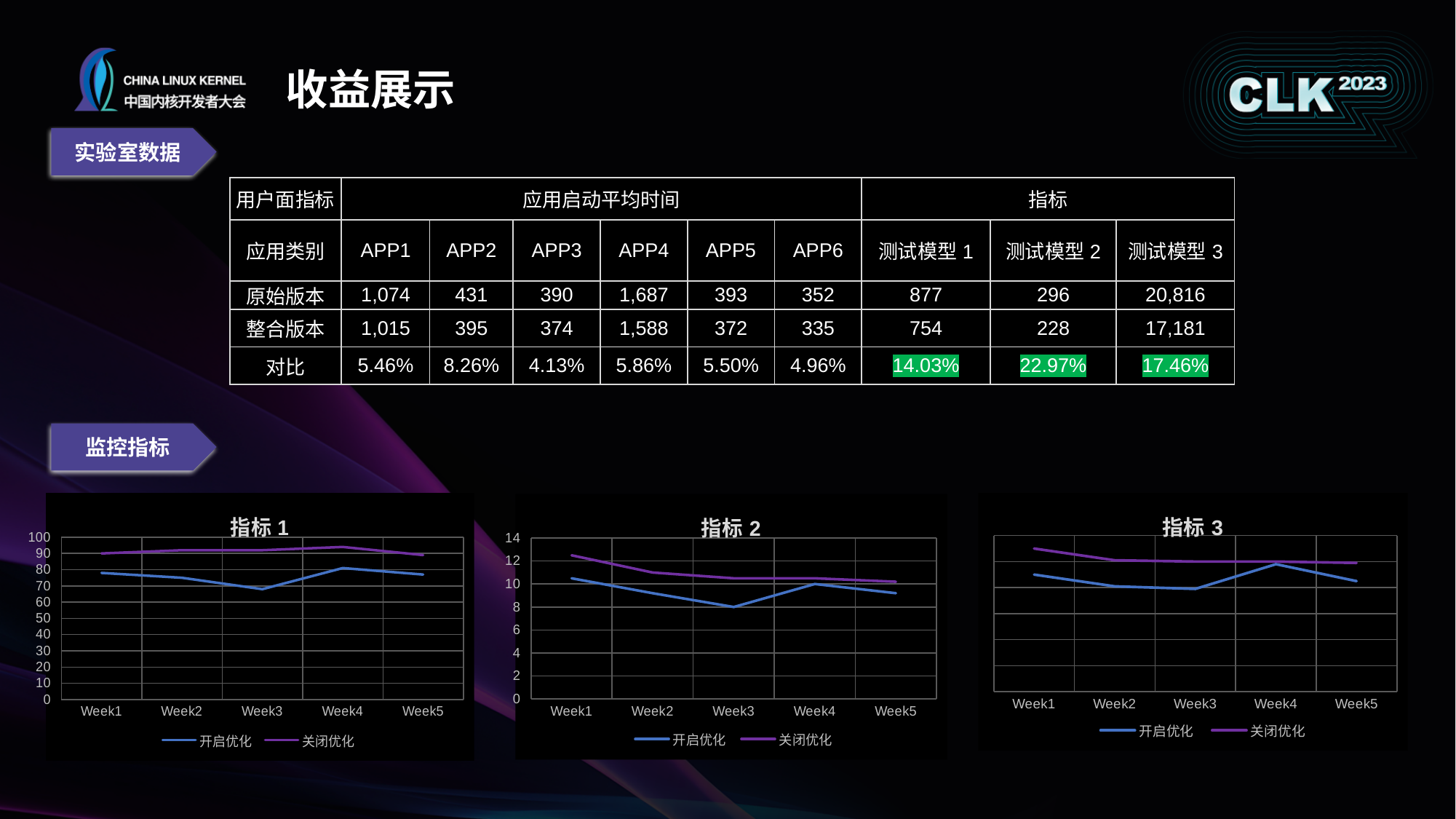

收益展示
实验室数据
| 用户面指标 | 应用启动平均时间 |  |  |  |  |  | 指标 |  |  |
| --- | --- | --- | --- | --- | --- | --- | --- | --- | --- |
| 应用类别 | APP1 | APP2 | APP3 | APP4 | APP5 | APP6 | 测试模型1 | 测试模型2 | 测试模型3 |
| 原始版本 | 1,074 | 431 | 390 | 1,687 | 393 | 352 | 877 | 296 | 20,816 |
| 整合版本 | 1,015 | 395 | 374 | 1,588 | 372 | 335 | 754 | 228 | 17,181 |
| 对比 | 5.46% | 8.26% | 4.13% | 5.86% | 5.50% | 4.96% | 14.03% | 22.97% | 17.46% |
监控指标

### Chart: 指标1

| Category | 开启优化 | 关闭优化 |
|---|---|---|
| Week1 | 78.0 | 90.0 |
| Week2 | 75.0 | 92.0 |
| Week3 | 68.0 | 92.0 |
| Week4 | 81.0 | 94.0 |
| Week5 | 77.0 | 89.0 |

### Chart: 指标3

| Category | 开启优化 | 关闭优化 |
|---|---|---|
| Week1 | 9000.0 | 11000.0 |
| Week2 | 8100.0 | 10100.0 |
| Week3 | 7900.0 | 10000.0 |
| Week4 | 9800.0 | 10000.0 |
| Week5 | 8500.0 | 9900.0 |

### Chart: 指标2

| Category | 开启优化 | 关闭优化 |
|---|---|---|
| Week1 | 10.5 | 12.5 |
| Week2 | 9.2 | 11.0 |
| Week3 | 8.0 | 10.5 |
| Week4 | 10.0 | 10.5 |
| Week5 | 9.2 | 10.2 |